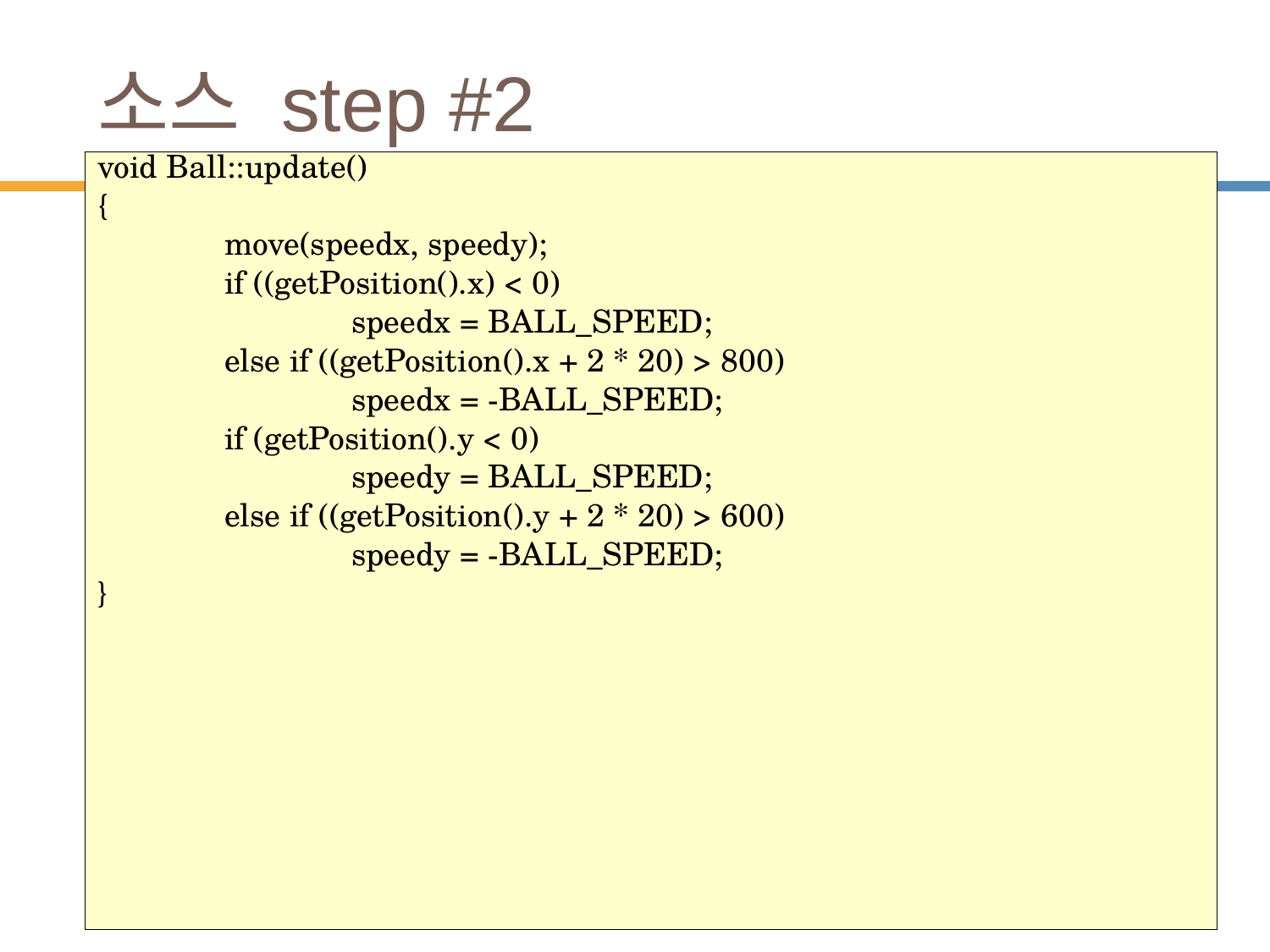

# 소스 step #2
void Ball::update()
{
	move(speedx, speedy);
	if ((getPosition().x) < 0)
		speedx = BALL_SPEED;
	else if ((getPosition().x + 2 * 20) > 800)
		speedx = -BALL_SPEED;
	if (getPosition().y < 0)
		speedy = BALL_SPEED;
	else if ((getPosition().y + 2 * 20) > 600)
		speedy = -BALL_SPEED;
}